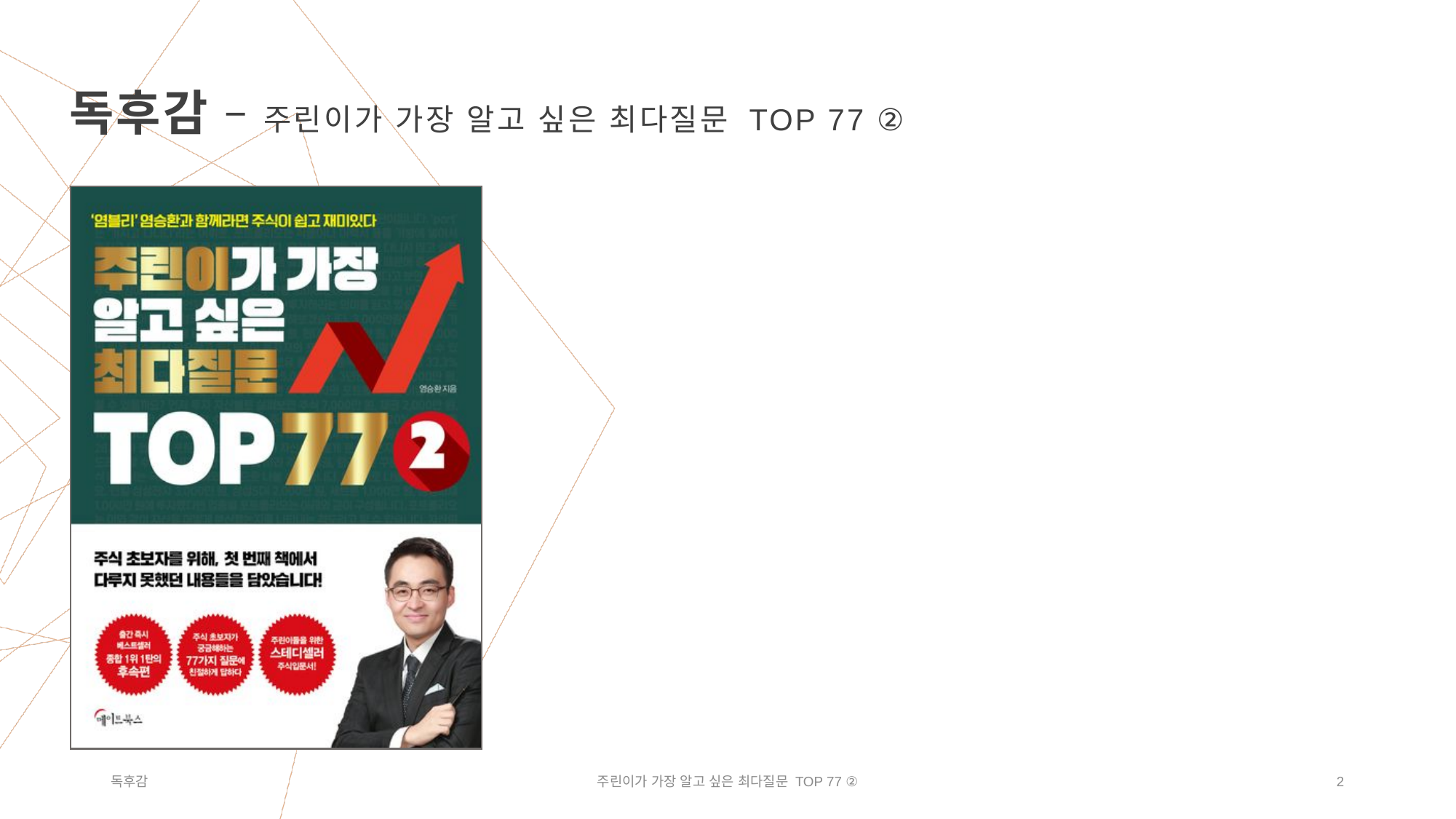

# 독후감 – 주린이가 가장 알고 싶은 최다질문 TOP 77 ②

독후감
주린이가 가장 알고 싶은 최다질문 TOP 77 ②
2